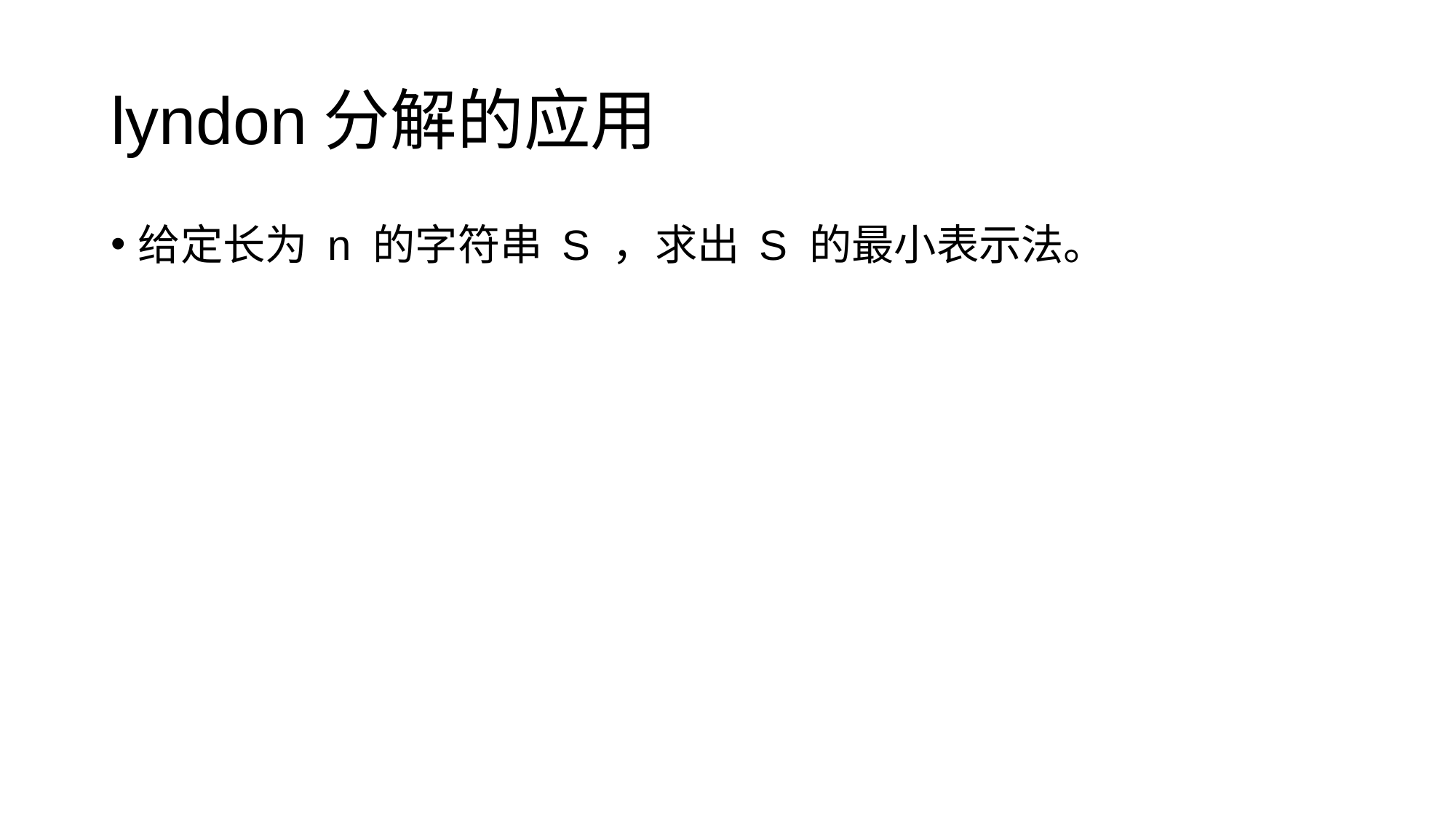

# lyndon分解的应用
给定长为 n 的字符串 S ，求出 S 的最小表示法。